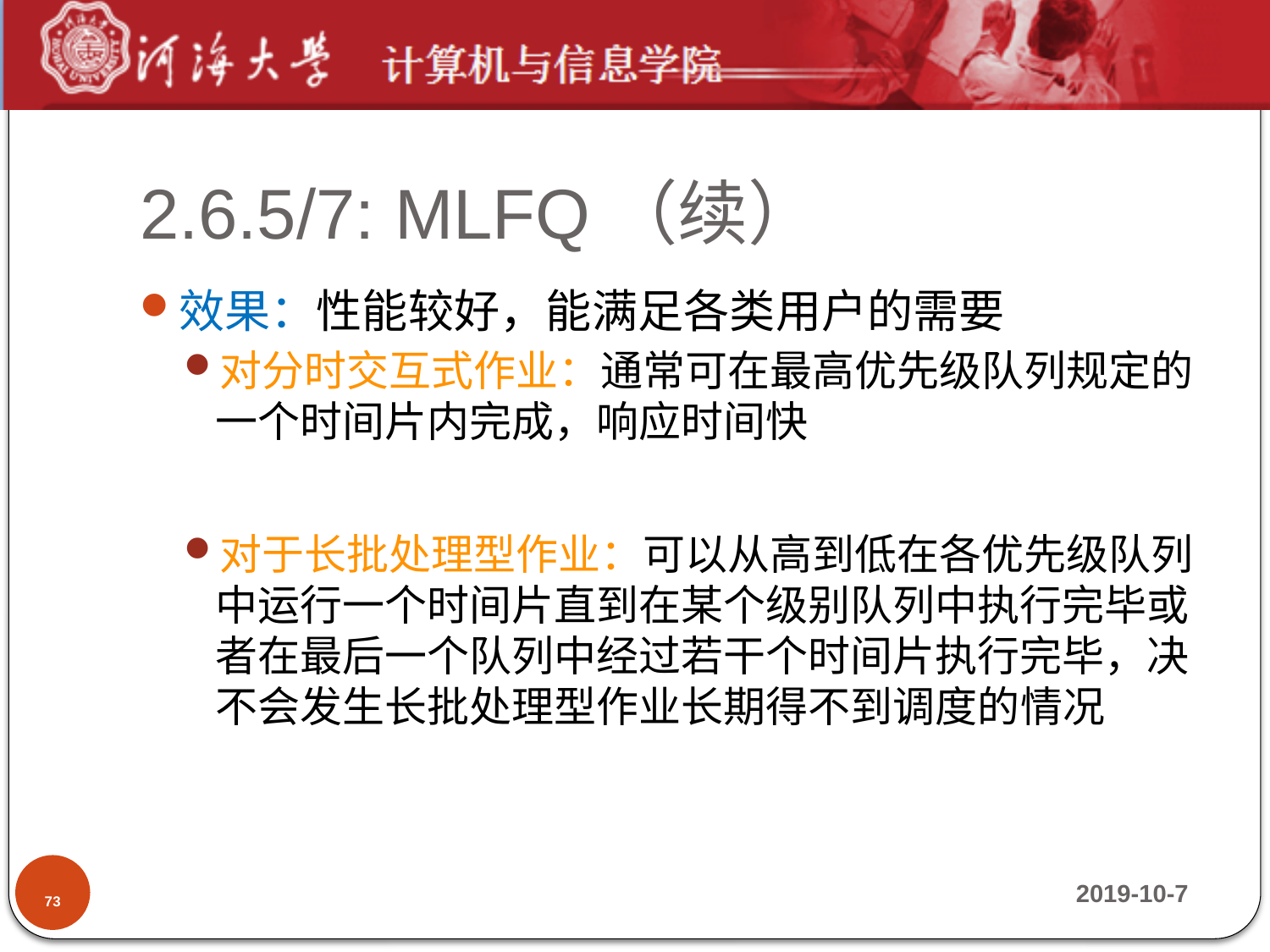

# 2.6.5/7: MLFQ（续）
效果：性能较好，能满足各类用户的需要
对分时交互式作业：通常可在最高优先级队列规定的一个时间片内完成，响应时间快

对于长批处理型作业：可以从高到低在各优先级队列中运行一个时间片直到在某个级别队列中执行完毕或者在最后一个队列中经过若干个时间片执行完毕，决不会发生长批处理型作业长期得不到调度的情况

73
2019-10-7